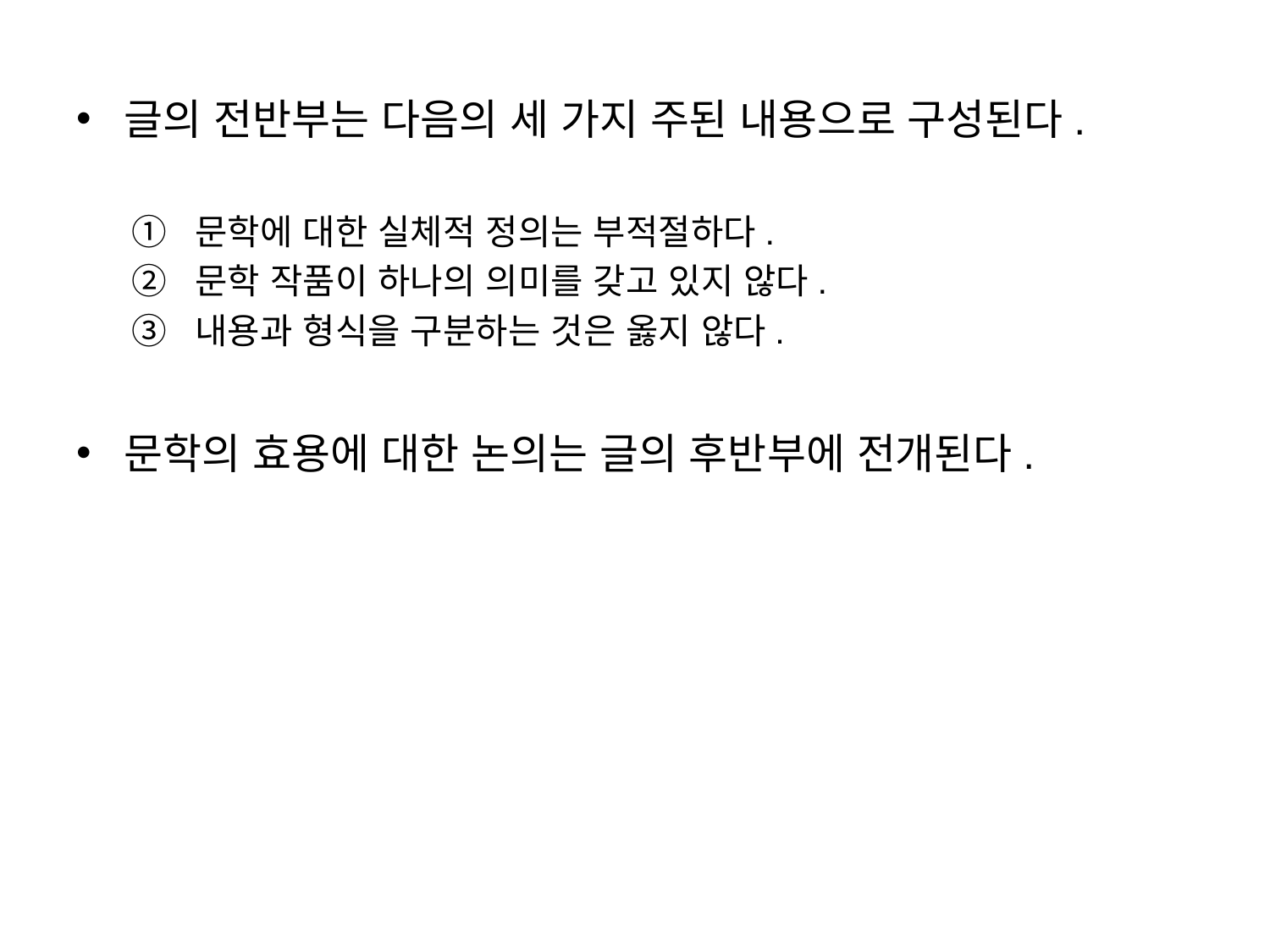

글의 전반부는 다음의 세 가지 주된 내용으로 구성된다.

문학에 대한 실체적 정의는 부적절하다.
문학 작품이 하나의 의미를 갖고 있지 않다.
내용과 형식을 구분하는 것은 옳지 않다.

문학의 효용에 대한 논의는 글의 후반부에 전개된다.